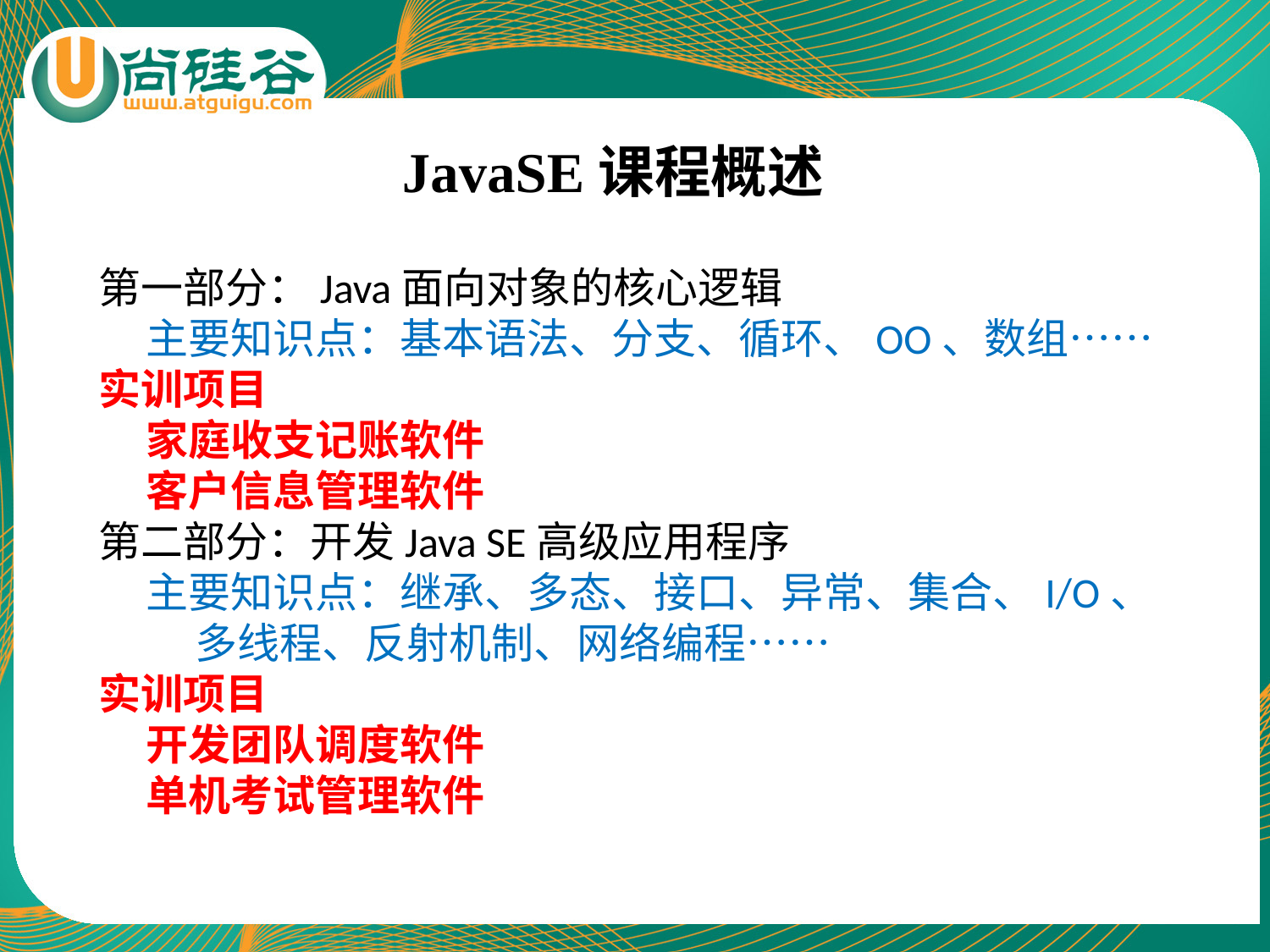

JavaSE课程概述
第一部分：Java面向对象的核心逻辑
主要知识点：基本语法、分支、循环、OO、数组……
实训项目
家庭收支记账软件
客户信息管理软件
第二部分：开发Java SE高级应用程序
主要知识点：继承、多态、接口、异常、集合、I/O、多线程、反射机制、网络编程……
实训项目
开发团队调度软件
单机考试管理软件